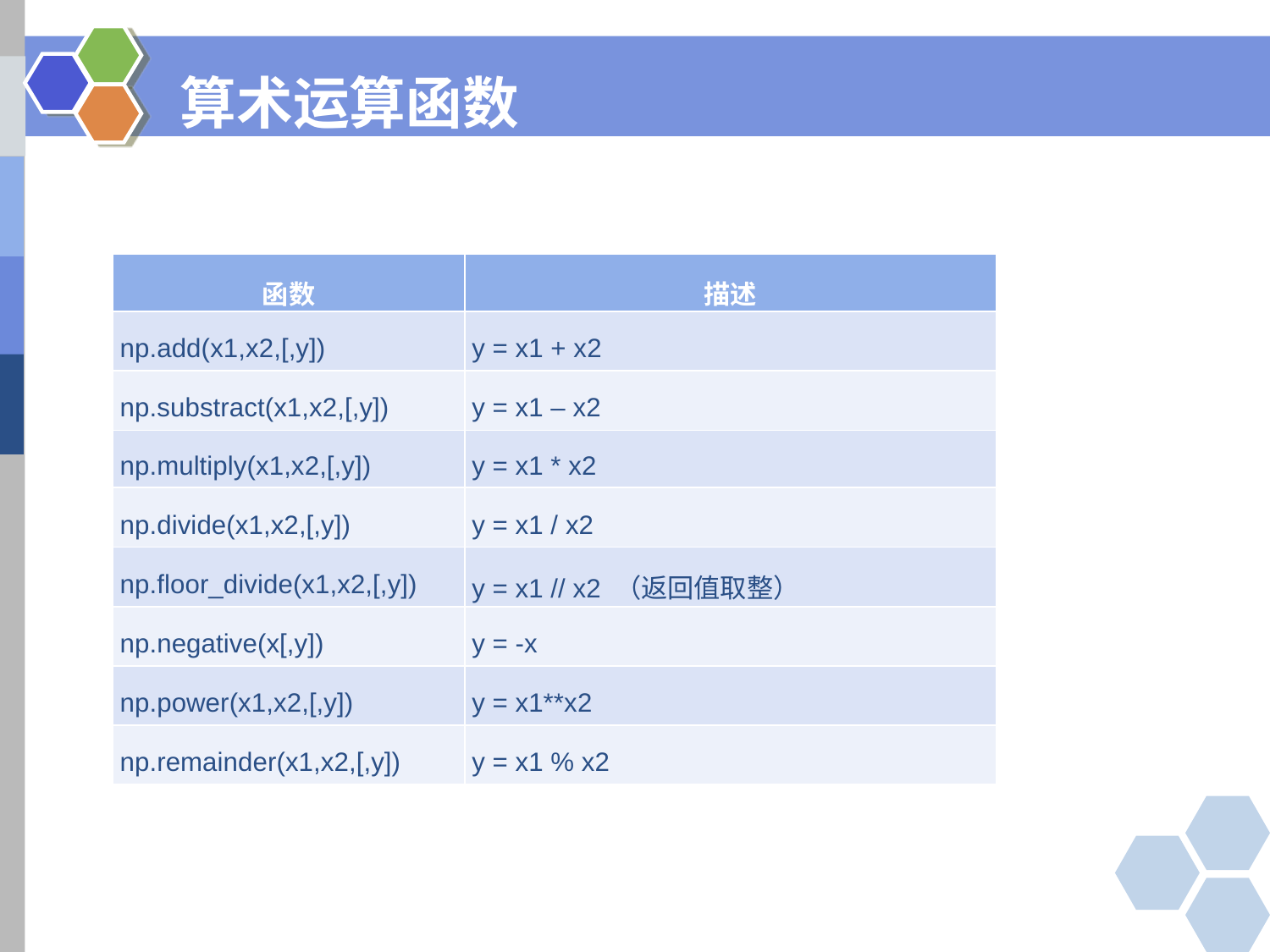

# 算术运算函数
| 函数 | 描述 |
| --- | --- |
| np.add(x1,x2,[,y]) | y = x1 + x2 |
| np.substract(x1,x2,[,y]) | y = x1 – x2 |
| np.multiply(x1,x2,[,y]) | y = x1 \* x2 |
| np.divide(x1,x2,[,y]) | y = x1 / x2 |
| np.floor\_divide(x1,x2,[,y]) | y = x1 // x2 （返回值取整） |
| np.negative(x[,y]) | y = -x |
| np.power(x1,x2,[,y]) | y = x1\*\*x2 |
| np.remainder(x1,x2,[,y]) | y = x1 % x2 |